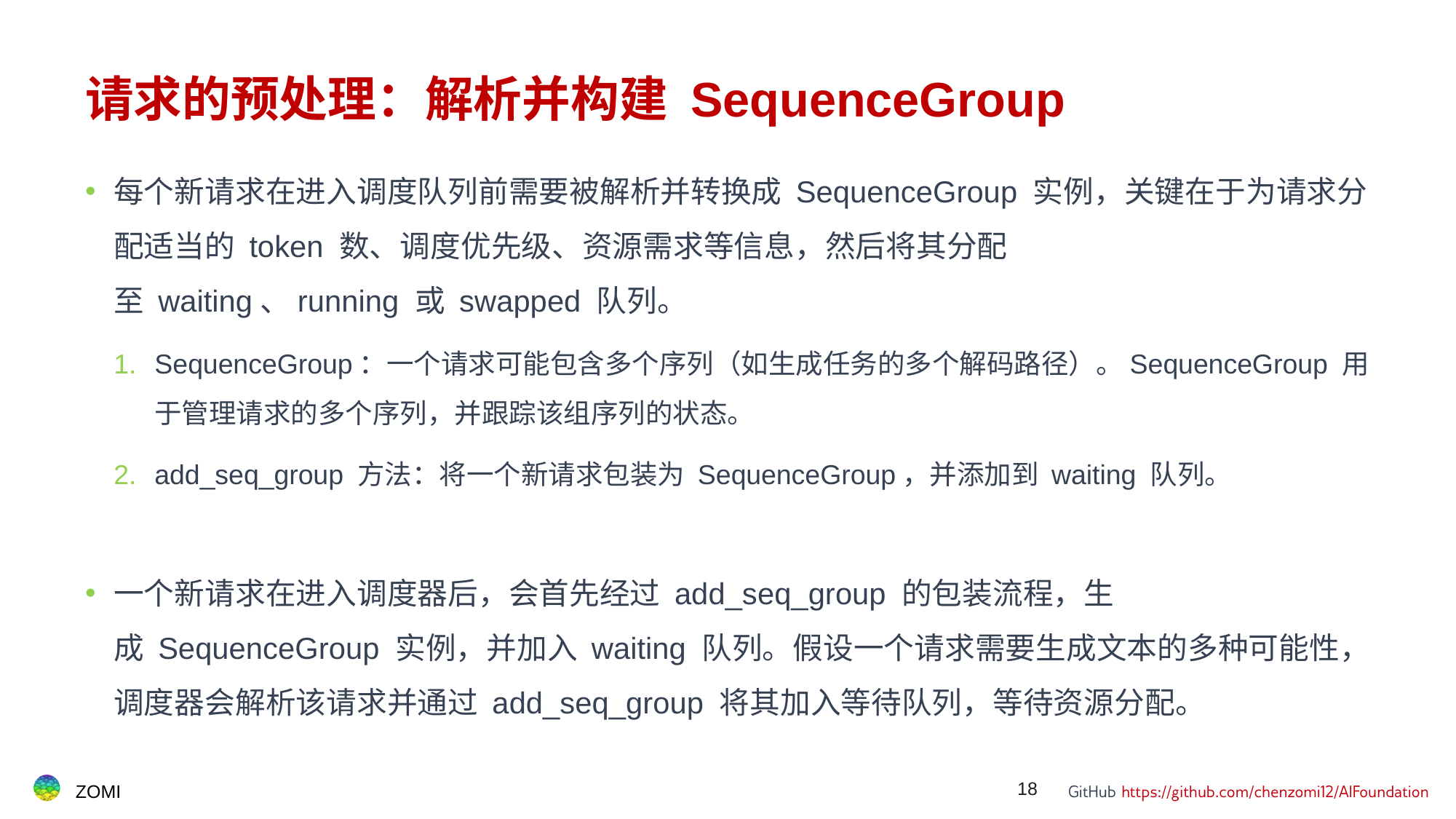

# 请求的预处理：解析并构建 SequenceGroup
每个新请求在进入调度队列前需要被解析并转换成 SequenceGroup 实例，关键在于为请求分配适当的 token 数、调度优先级、资源需求等信息，然后将其分配至 waiting、running 或 swapped 队列。
SequenceGroup：一个请求可能包含多个序列（如生成任务的多个解码路径）。SequenceGroup 用于管理请求的多个序列，并跟踪该组序列的状态。
add_seq_group 方法：将一个新请求包装为 SequenceGroup，并添加到 waiting 队列。

一个新请求在进入调度器后，会首先经过 add_seq_group 的包装流程，生成 SequenceGroup 实例，并加入 waiting 队列。假设一个请求需要生成文本的多种可能性，调度器会解析该请求并通过 add_seq_group 将其加入等待队列，等待资源分配。